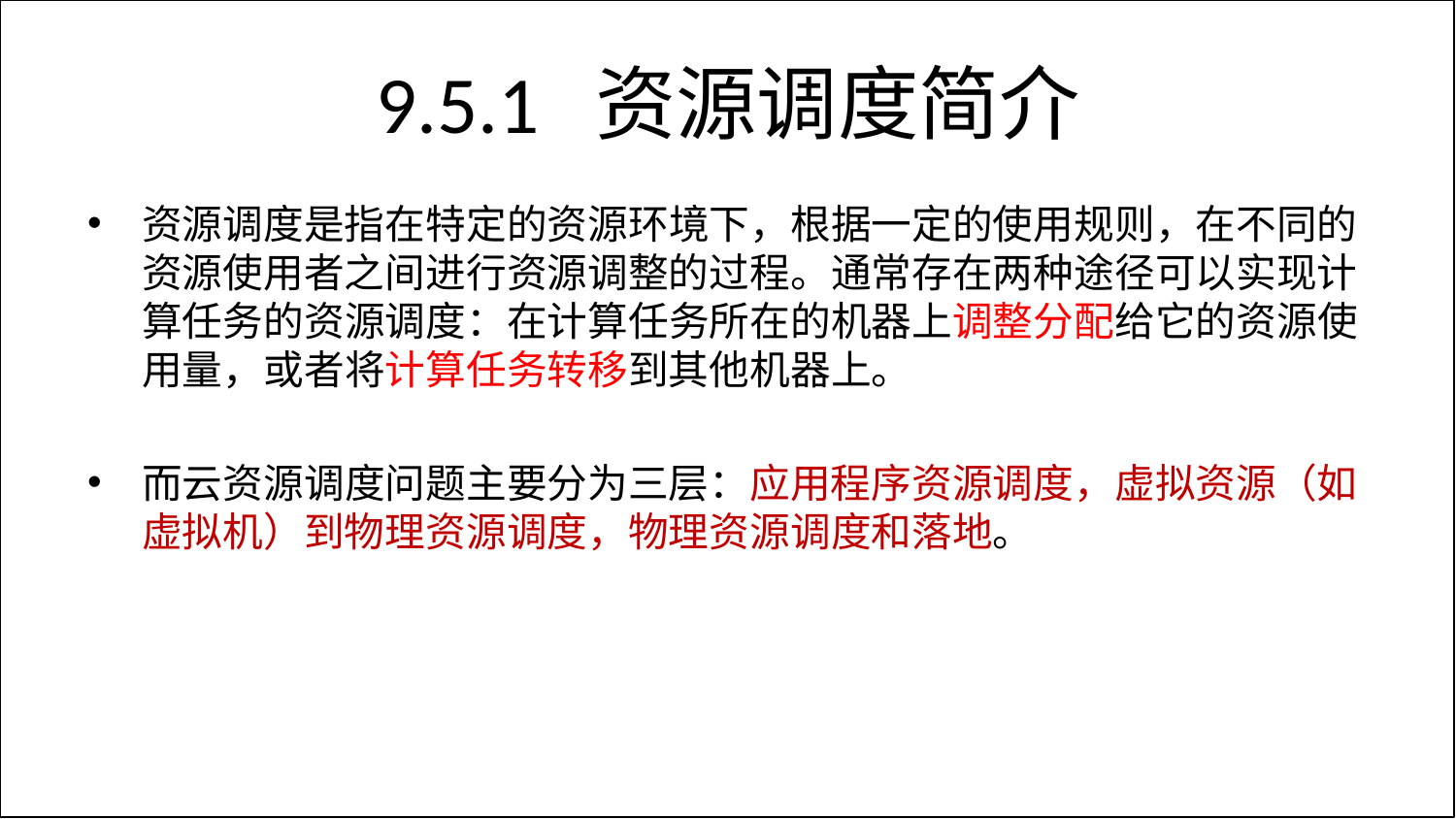

# 9.5.1  资源调度简介
资源调度是指在特定的资源环境下，根据一定的使用规则，在不同的资源使用者之间进行资源调整的过程。通常存在两种途径可以实现计算任务的资源调度：在计算任务所在的机器上调整分配给它的资源使用量，或者将计算任务转移到其他机器上。

而云资源调度问题主要分为三层：应用程序资源调度，虚拟资源（如虚拟机）到物理资源调度，物理资源调度和落地。